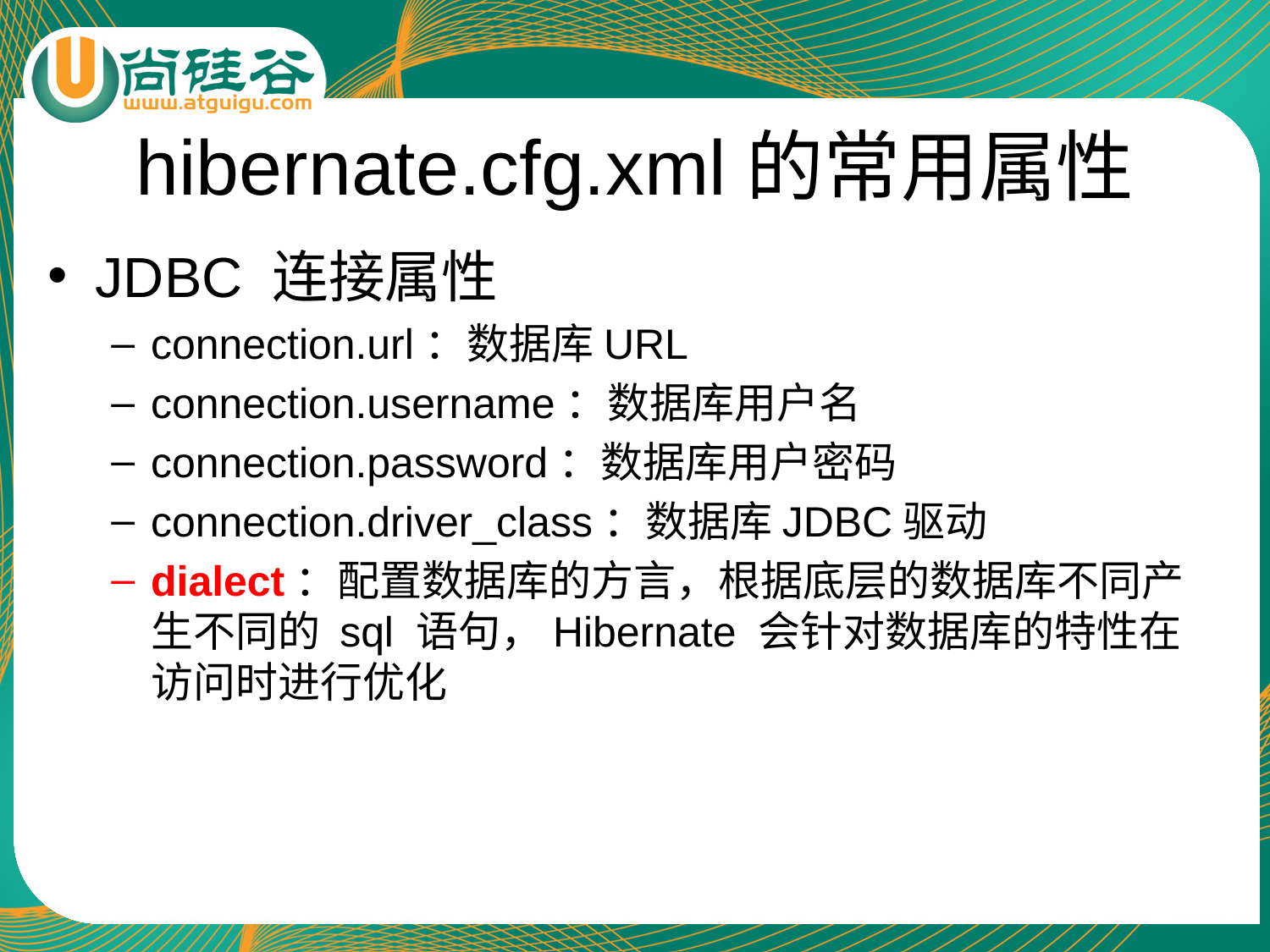

# hibernate.cfg.xml的常用属性
JDBC 连接属性
connection.url：数据库URL
connection.username：数据库用户名
connection.password：数据库用户密码
connection.driver_class：数据库JDBC驱动
dialect：配置数据库的方言，根据底层的数据库不同产生不同的 sql 语句，Hibernate 会针对数据库的特性在访问时进行优化